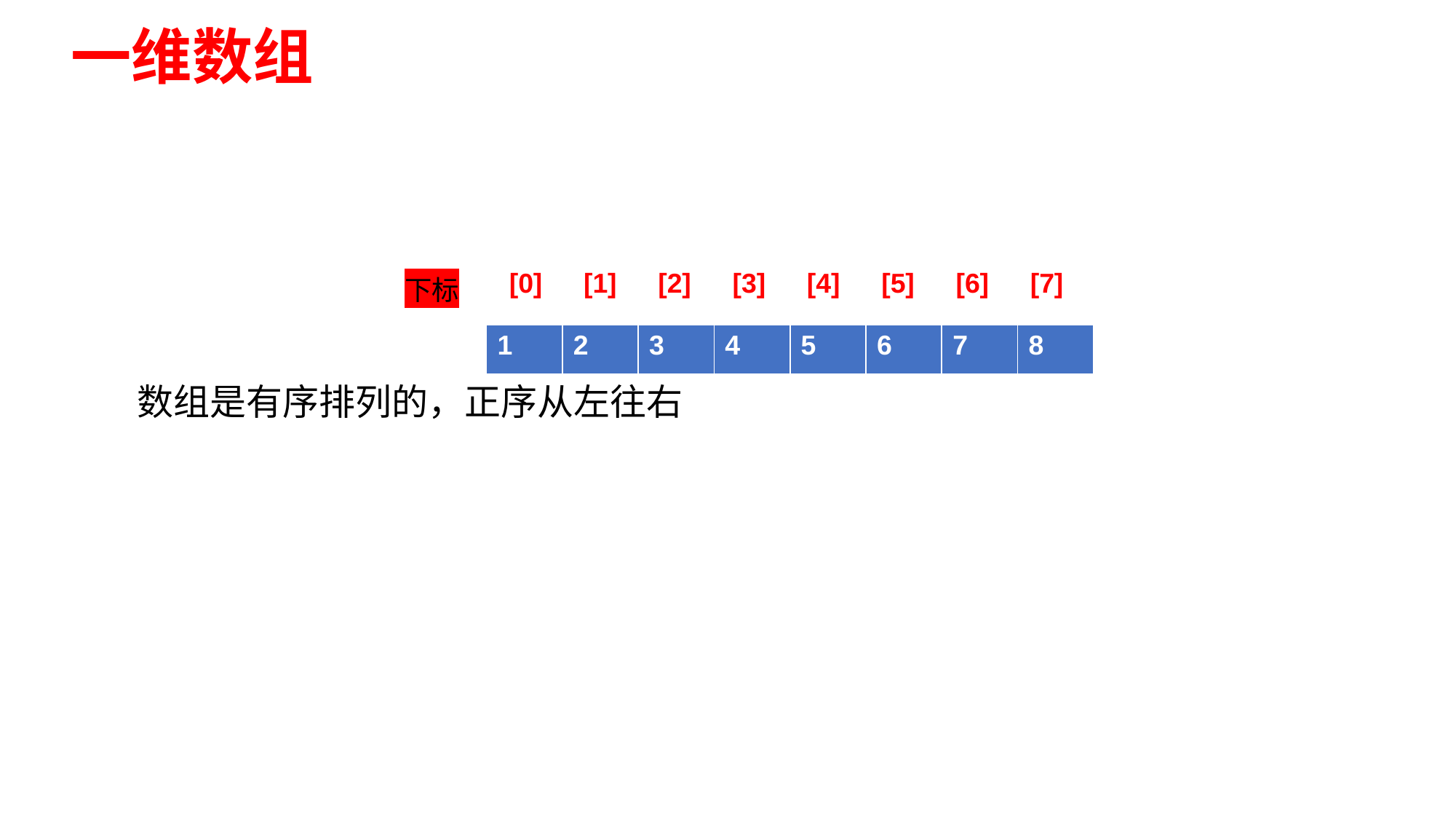

一维数组
数组是有序排列的，正序从左往右
| [0] | [1] | [2] | [3] | [4] | [5] | [6] | [7] |
| --- | --- | --- | --- | --- | --- | --- | --- |
下标
| 1 | 2 | 3 | 4 | 5 | 6 | 7 | 8 |
| --- | --- | --- | --- | --- | --- | --- | --- |